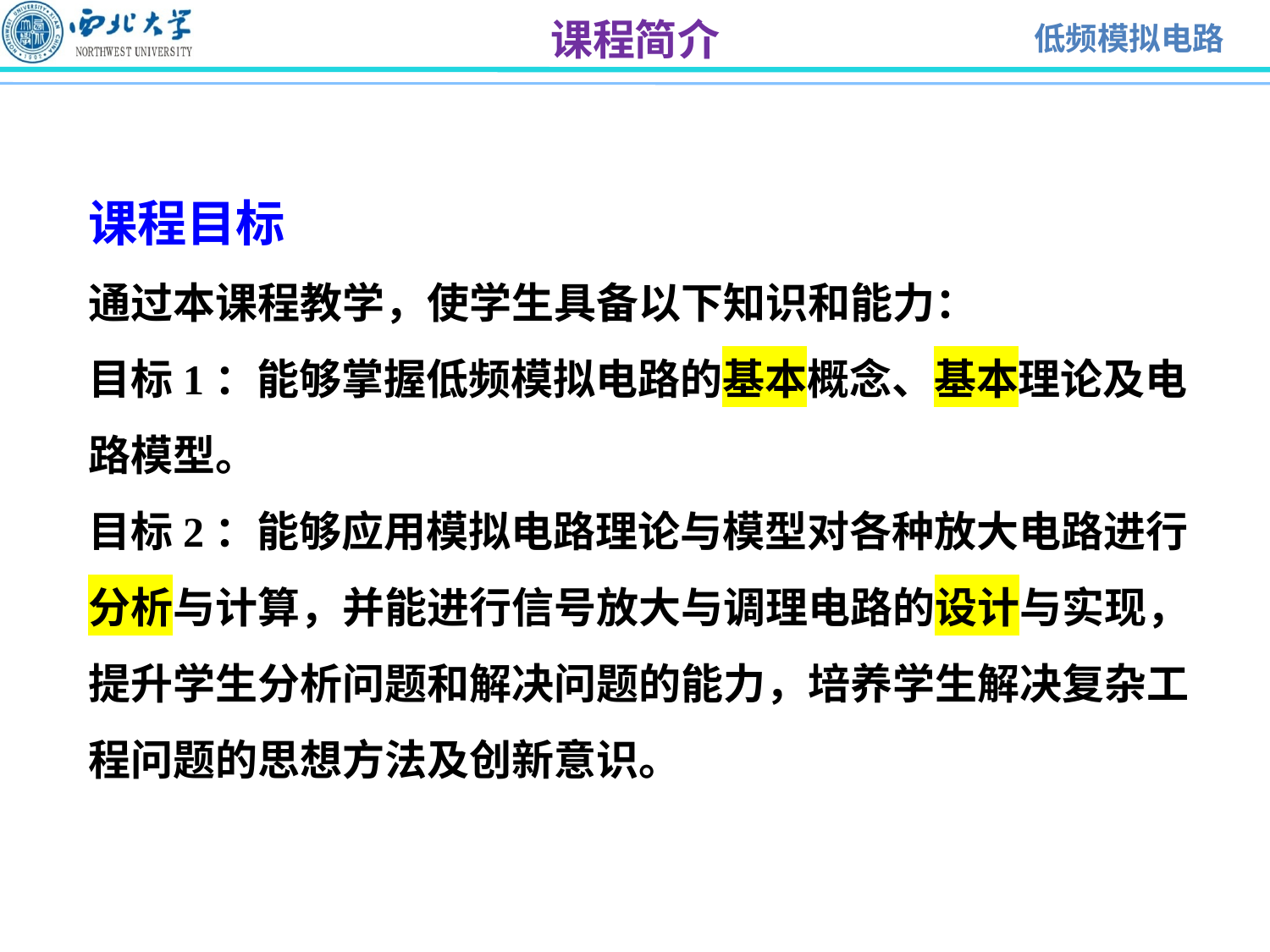

课程简介
课程目标
通过本课程教学，使学生具备以下知识和能力：
目标1：能够掌握低频模拟电路的基本概念、基本理论及电路模型。
目标2：能够应用模拟电路理论与模型对各种放大电路进行分析与计算，并能进行信号放大与调理电路的设计与实现，提升学生分析问题和解决问题的能力，培养学生解决复杂工程问题的思想方法及创新意识。
14